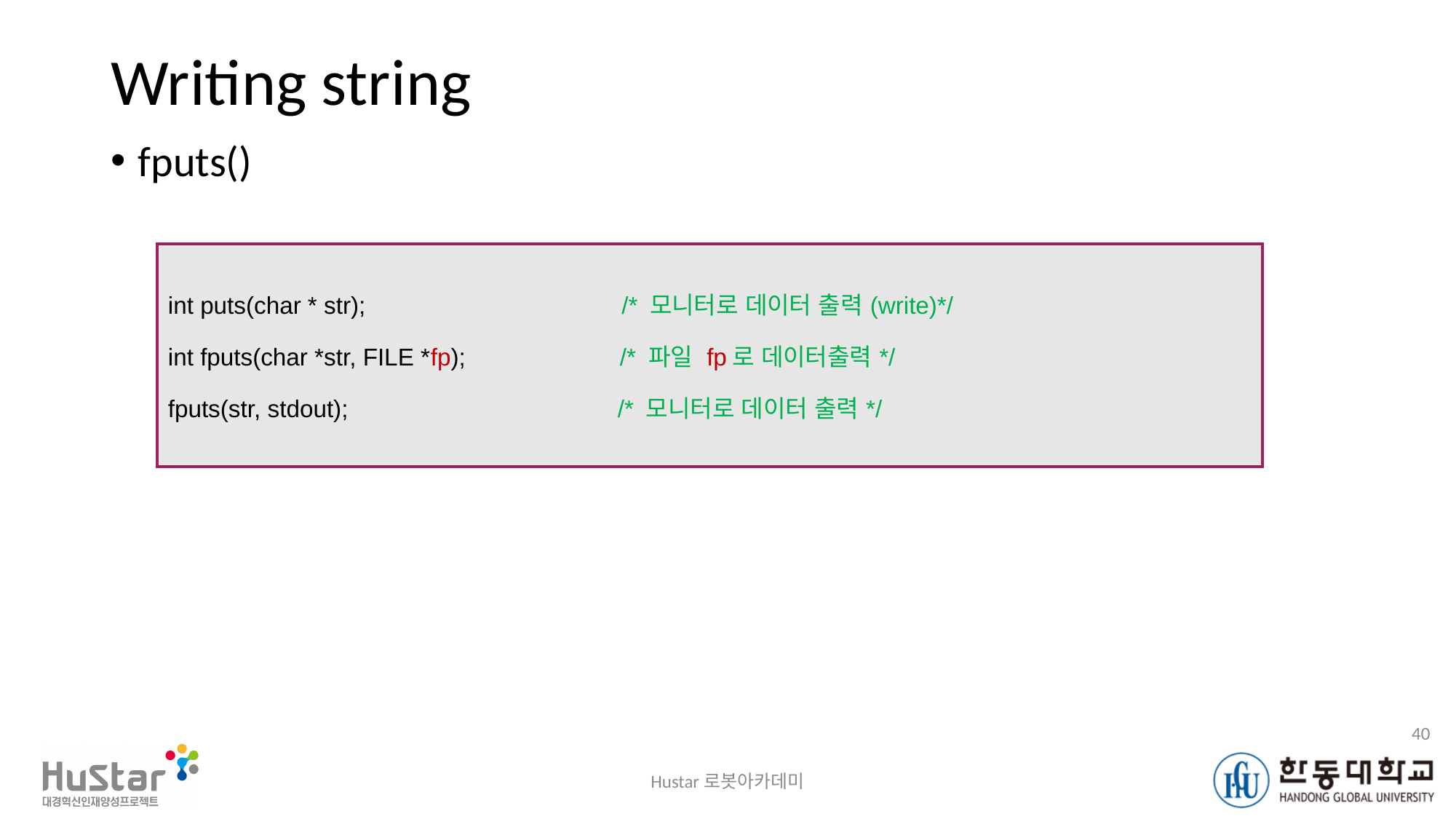

# Writing string
fputs()

| int puts(char \* str); /\* 모니터로 데이터 출력(write)\*/ int fputs(char \*str, FILE \*fp); /\* 파일 fp로 데이터출력\*/ fputs(str, stdout); /\* 모니터로 데이터 출력\*/ |
| --- |
40
Hustar로봇아카데미